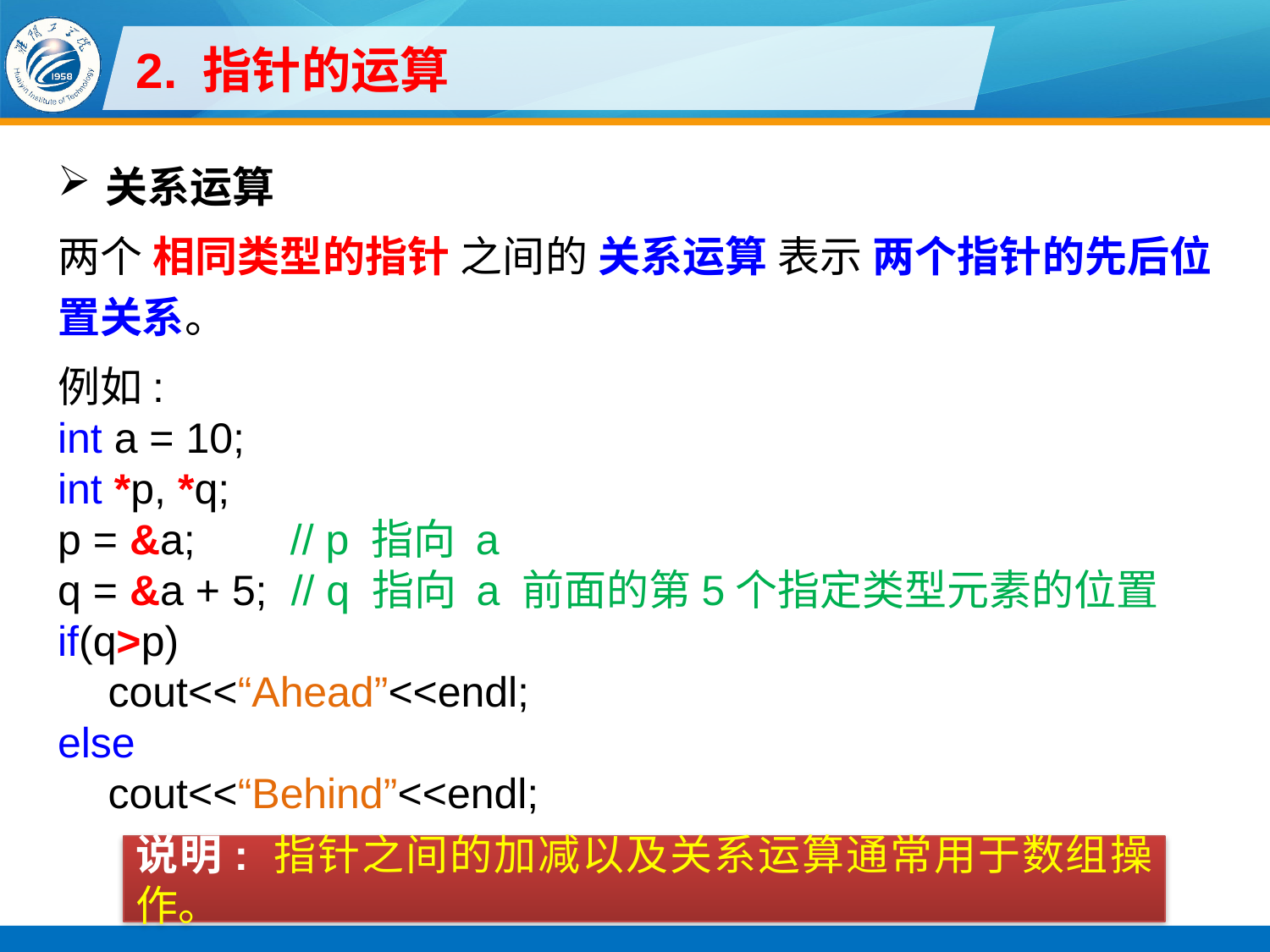

# 2. 指针的运算
关系运算
两个 相同类型的指针 之间的 关系运算 表示 两个指针的先后位置关系。
例如:
int a = 10;
int *p, *q;
p = &a;        // p 指向 a
q = &a + 5;  // q 指向 a 前面的第5个指定类型元素的位置
if(q>p)
cout<<“Ahead”<<endl;
else
cout<<“Behind”<<endl;
说明: 指针之间的加减以及关系运算通常用于数组操作。